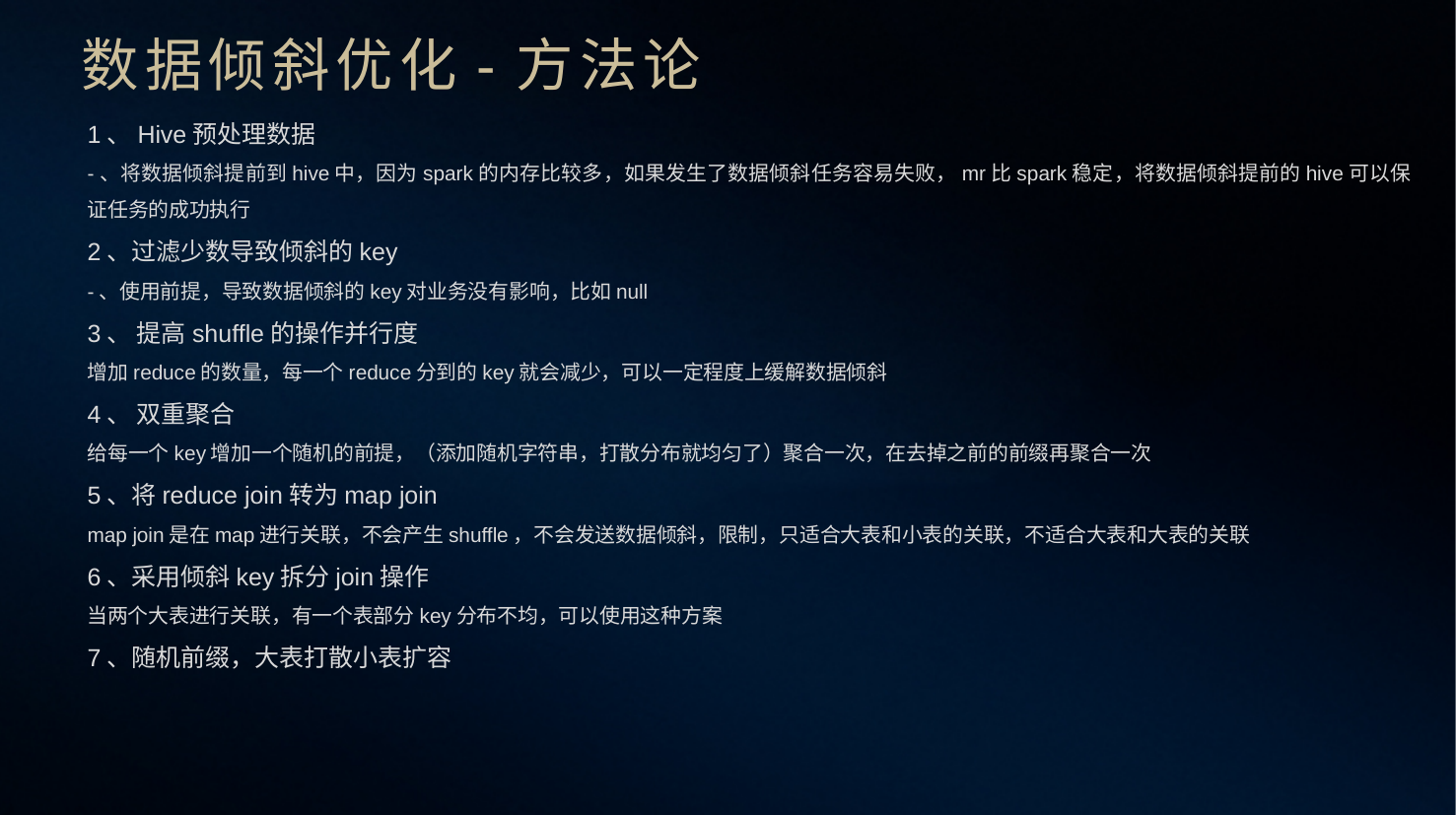

数据倾斜优化-方法论
1、Hive预处理数据
-、将数据倾斜提前到hive中，因为spark的内存比较多，如果发生了数据倾斜任务容易失败，mr比spark稳定，将数据倾斜提前的hive可以保证任务的成功执行
2、过滤少数导致倾斜的key
-、使用前提，导致数据倾斜的key对业务没有影响，比如null
3、 提高shuffle的操作并行度
增加reduce的数量，每一个reduce分到的key就会减少，可以一定程度上缓解数据倾斜
4、 双重聚合
给每一个key增加一个随机的前提，（添加随机字符串，打散分布就均匀了）聚合一次，在去掉之前的前缀再聚合一次
5、将reduce join转为map join
map join是在map进行关联，不会产生shuffle，不会发送数据倾斜，限制，只适合大表和小表的关联，不适合大表和大表的关联
6、采用倾斜key拆分join操作
当两个大表进行关联，有一个表部分key分布不均，可以使用这种方案
7、随机前缀，大表打散小表扩容